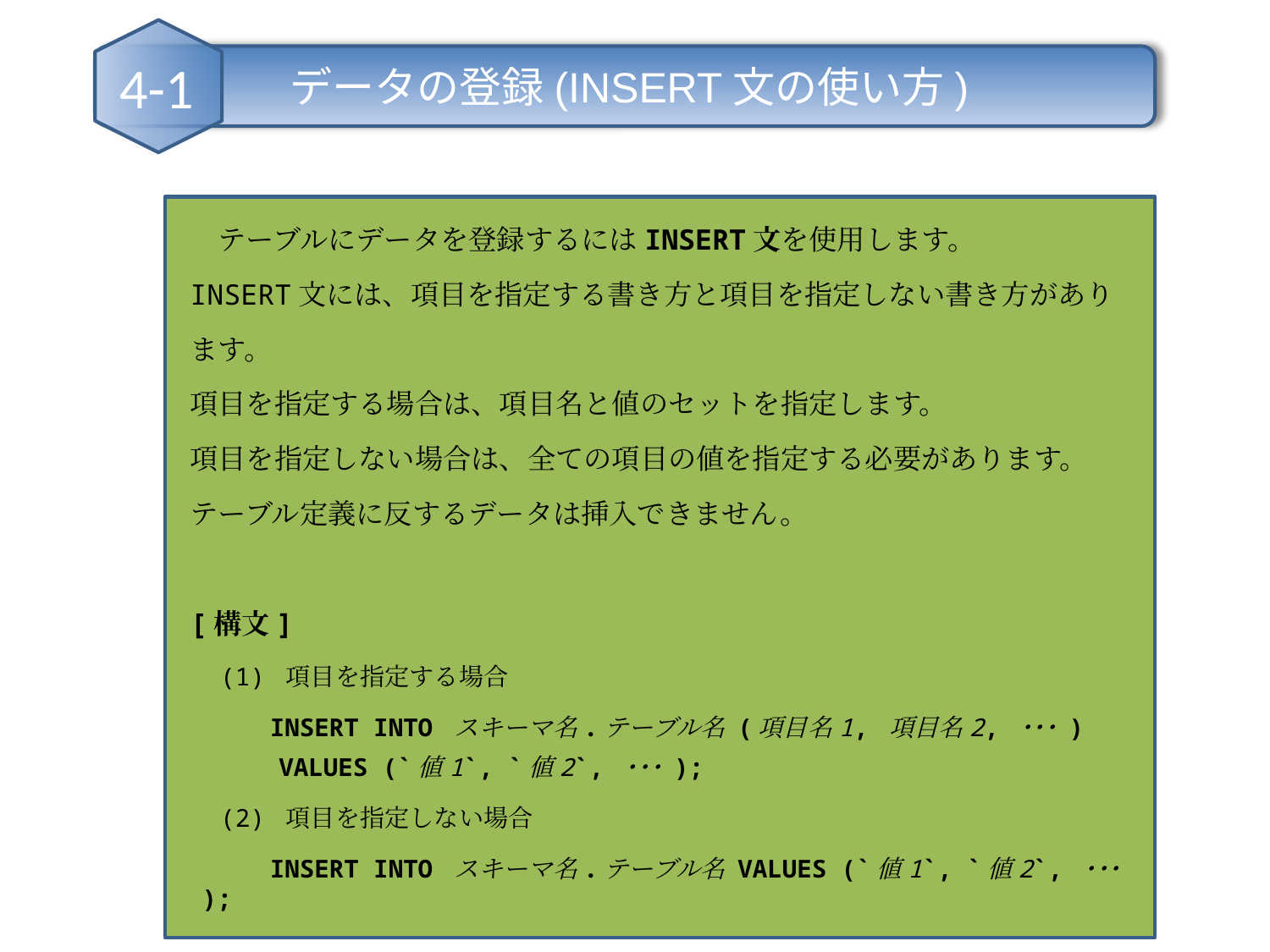

データの登録(INSERT文の使い方)
4-1
　テーブルにデータを登録するにはINSERT文を使用します。
INSERT文には、項目を指定する書き方と項目を指定しない書き方があり
ます。
項目を指定する場合は、項目名と値のセットを指定します。
項目を指定しない場合は、全ての項目の値を指定する必要があります。
テーブル定義に反するデータは挿入できません。

[構文]
　(1) 項目を指定する場合
　　　INSERT INTO スキーマ名.テーブル名 (項目名1, 項目名2, ･･･ )
      VALUES (`値1`, `値2`, ･･･ );
　(2) 項目を指定しない場合
　　　INSERT INTO スキーマ名.テーブル名 VALUES (`値1`, `値2`, ･･･ );